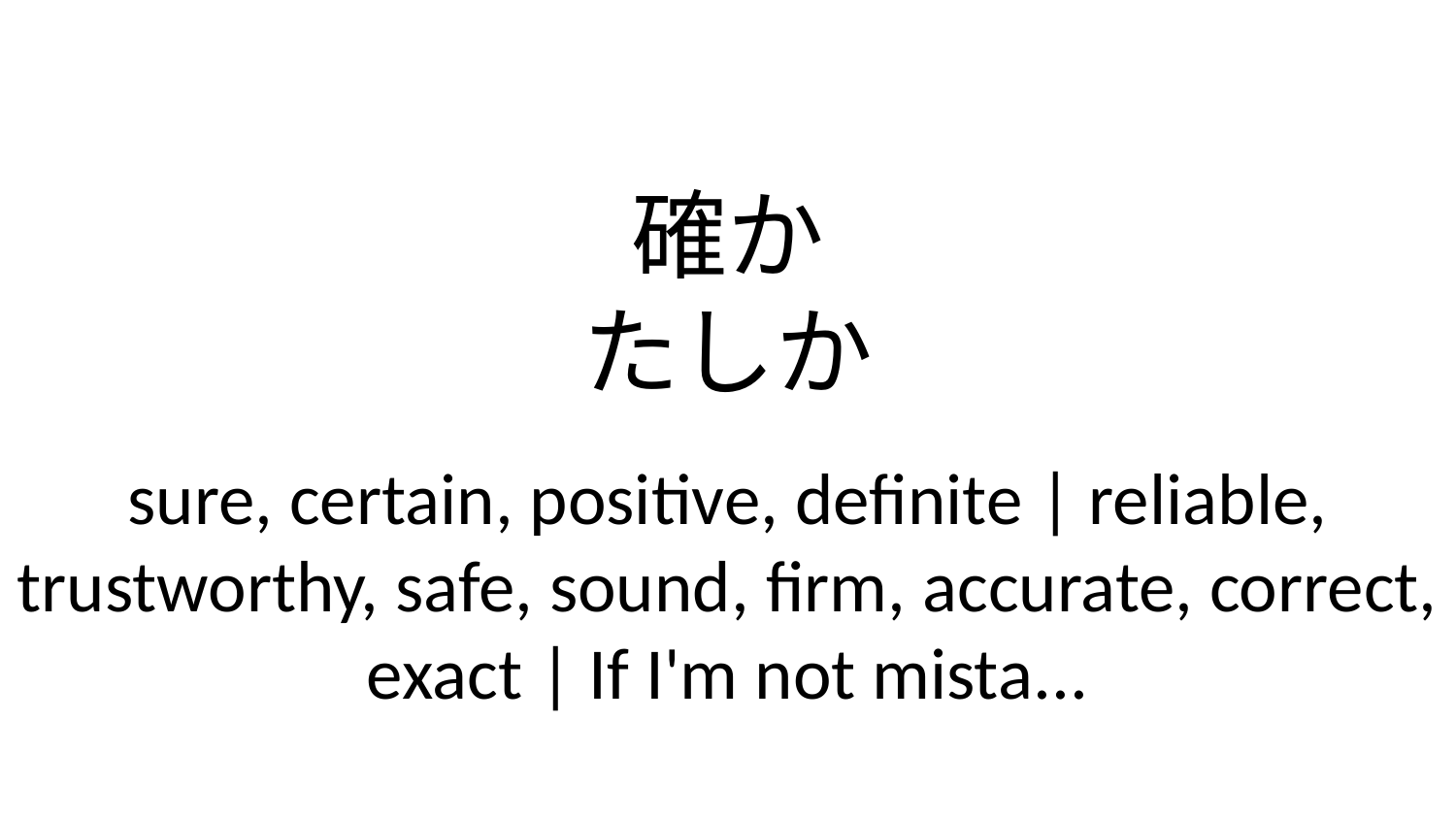

確か
たしか
sure, certain, positive, definite | reliable, trustworthy, safe, sound, firm, accurate, correct, exact | If I'm not mista...
481-495